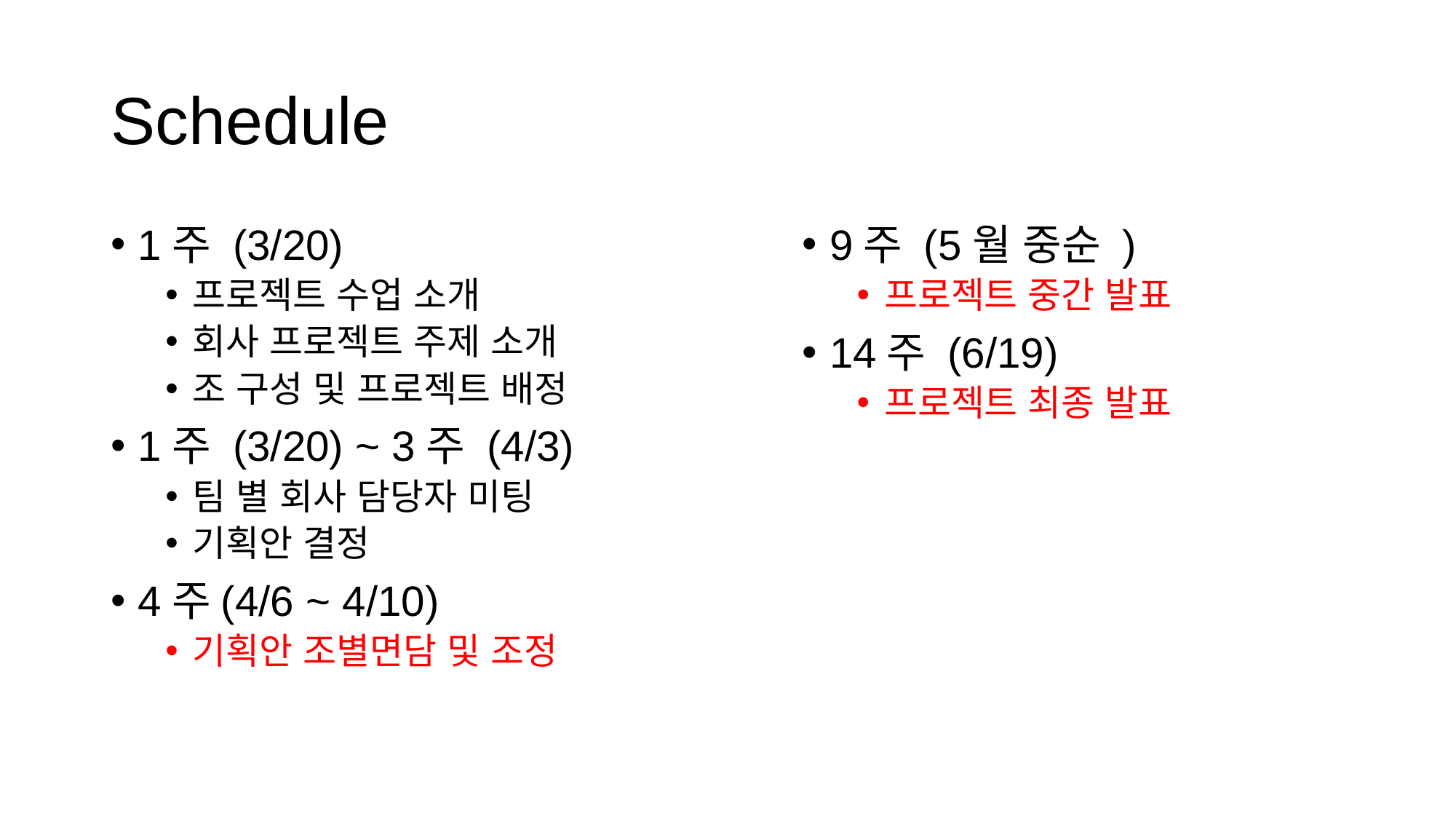

# Schedule
1주 (3/20)
프로젝트 수업 소개
회사 프로젝트 주제 소개
조 구성 및 프로젝트 배정
1주 (3/20) ~ 3주 (4/3)
팀 별 회사 담당자 미팅
기획안 결정
4주(4/6 ~ 4/10)
기획안 조별면담 및 조정

9주 (5월 중순 )
프로젝트 중간 발표
14주 (6/19)
프로젝트 최종 발표